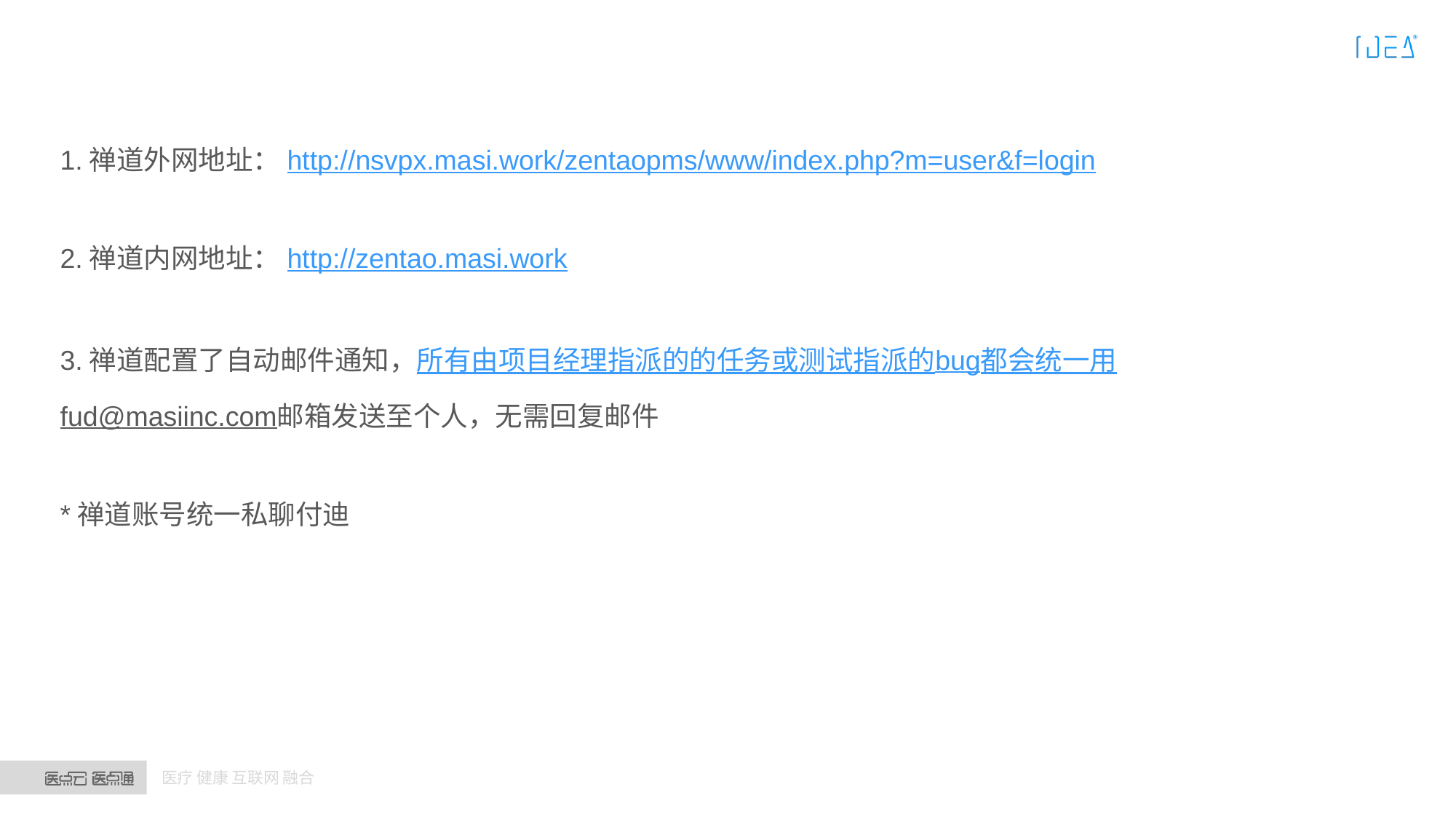

1.禅道外网地址：http://nsvpx.masi.work/zentaopms/www/index.php?m=user&f=login

2.禅道内网地址：http://zentao.masi.work

3.禅道配置了自动邮件通知，所有由项目经理指派的的任务或测试指派的bug都会统一用fud@masiinc.com邮箱发送至个人，无需回复邮件

*禅道账号统一私聊付迪